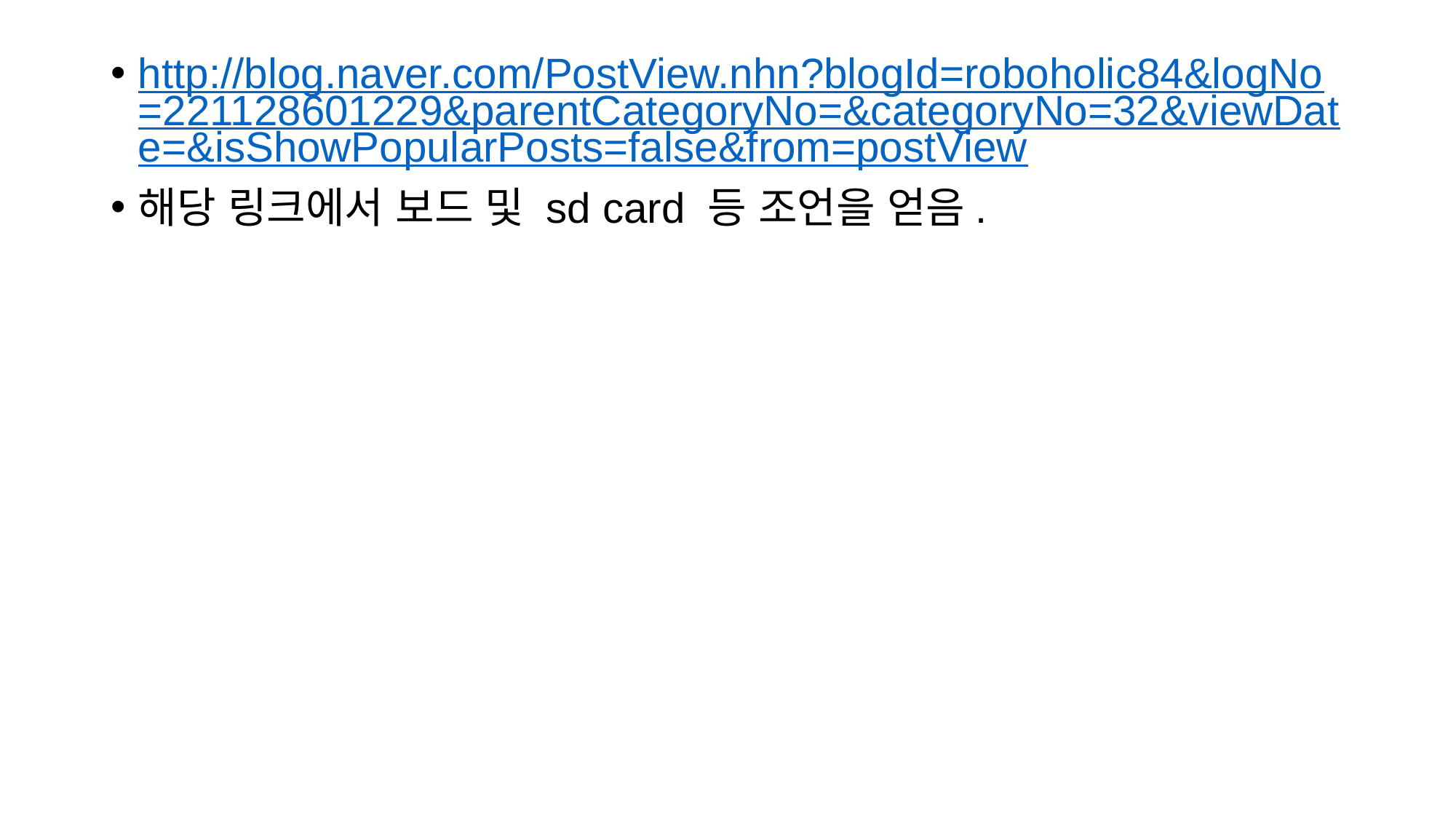

http://blog.naver.com/PostView.nhn?blogId=roboholic84&logNo=221128601229&parentCategoryNo=&categoryNo=32&viewDate=&isShowPopularPosts=false&from=postView
해당 링크에서 보드 및 sd card 등 조언을 얻음.